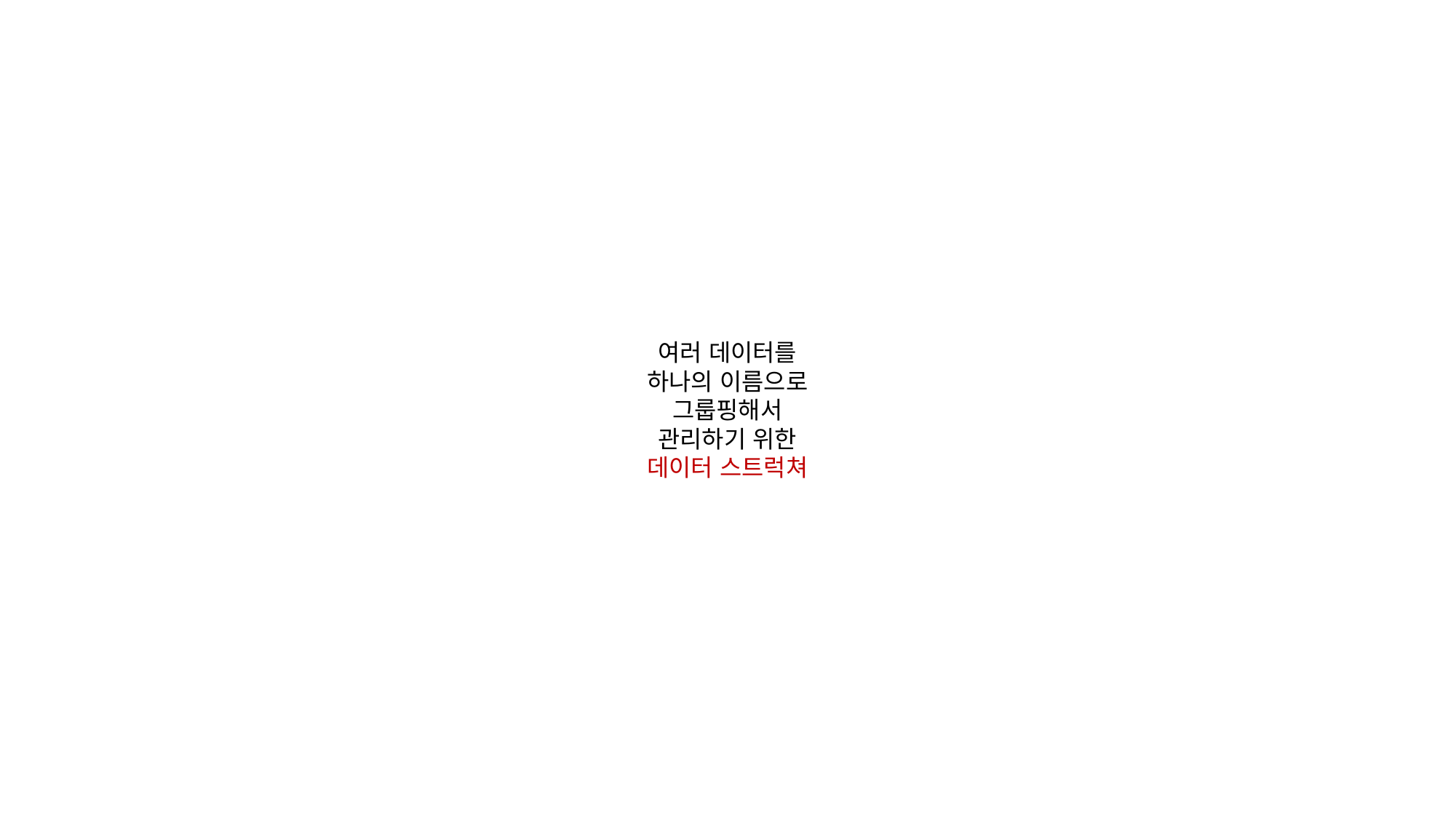

# 여러 데이터를 하나의 이름으로 그룹핑해서 관리하기 위한 데이터 스트럭쳐